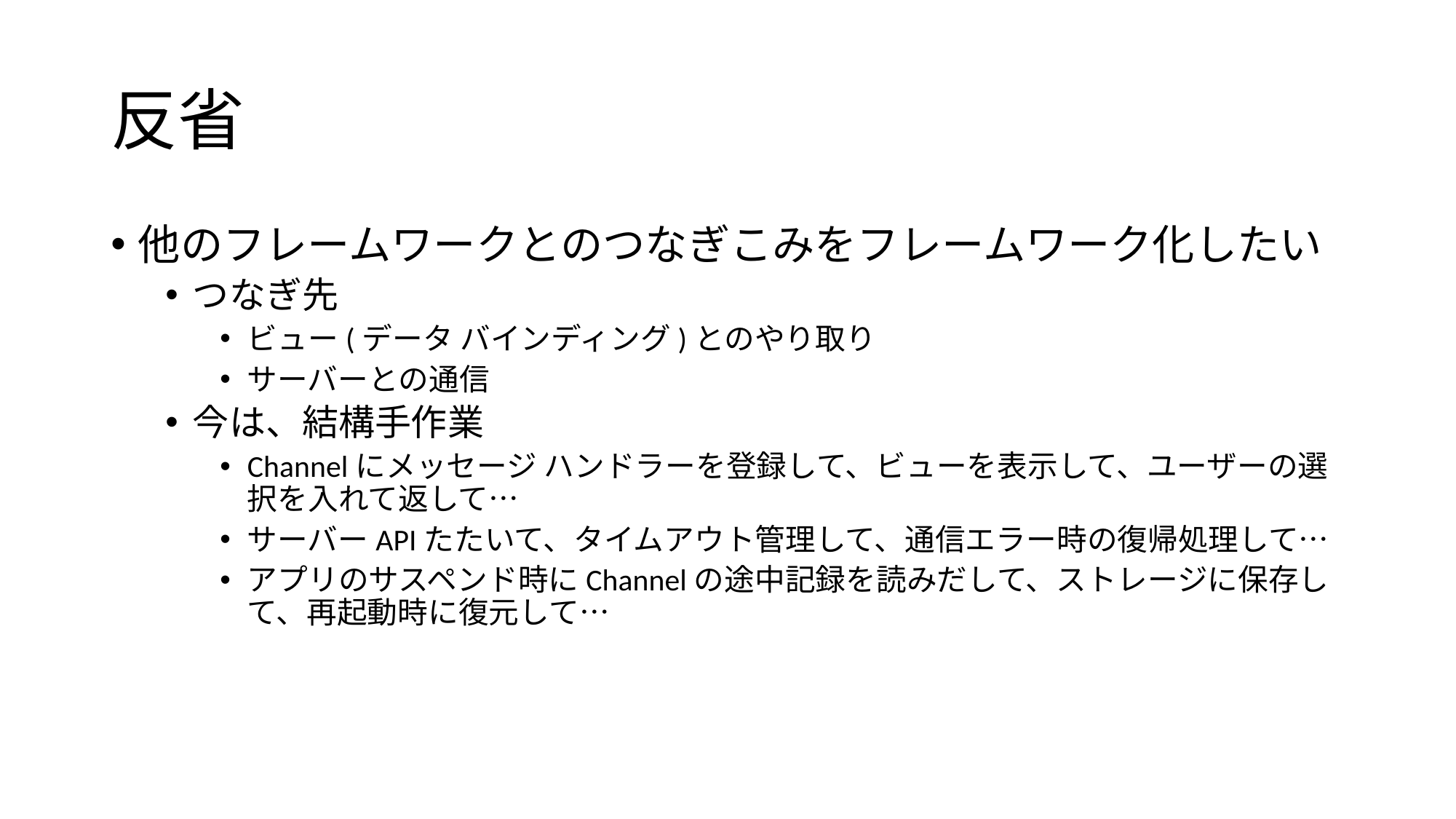

# 反省
他のフレームワークとのつなぎこみをフレームワーク化したい
つなぎ先
ビュー(データ バインディング)とのやり取り
サーバーとの通信
今は、結構手作業
Channelにメッセージ ハンドラーを登録して、ビューを表示して、ユーザーの選択を入れて返して…
サーバーAPIたたいて、タイムアウト管理して、通信エラー時の復帰処理して…
アプリのサスペンド時にChannelの途中記録を読みだして、ストレージに保存して、再起動時に復元して…